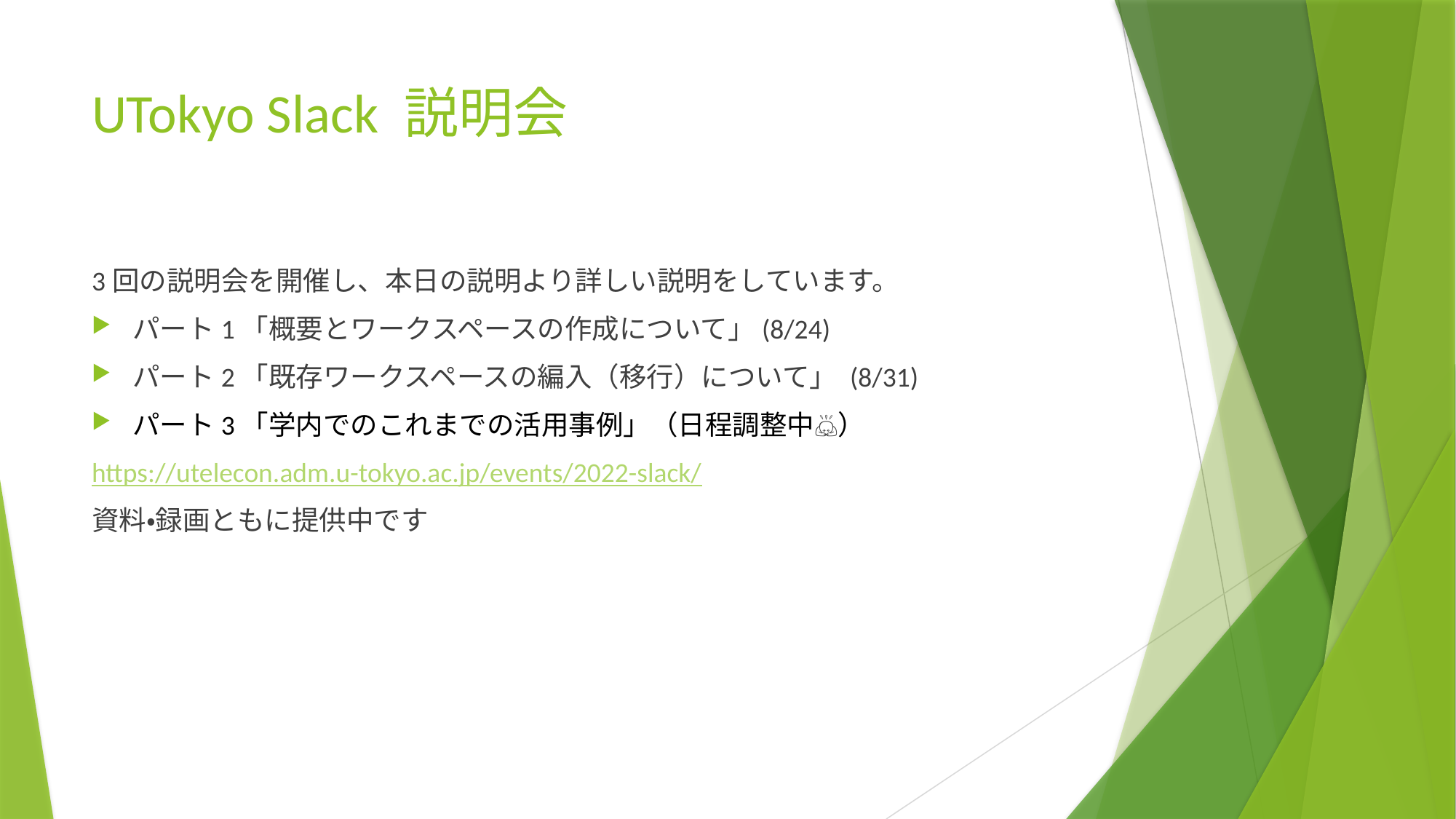

# UTokyo Slack 説明会
3回の説明会を開催し、本日の説明より詳しい説明をしています。
パート1「概要とワークスペースの作成について」(8/24)
パート2「既存ワークスペースの編入（移行）について」 (8/31)
パート3「学内でのこれまでの活用事例」（日程調整中🙇）
https://utelecon.adm.u-tokyo.ac.jp/events/2022-slack/
資料・録画ともに提供中です